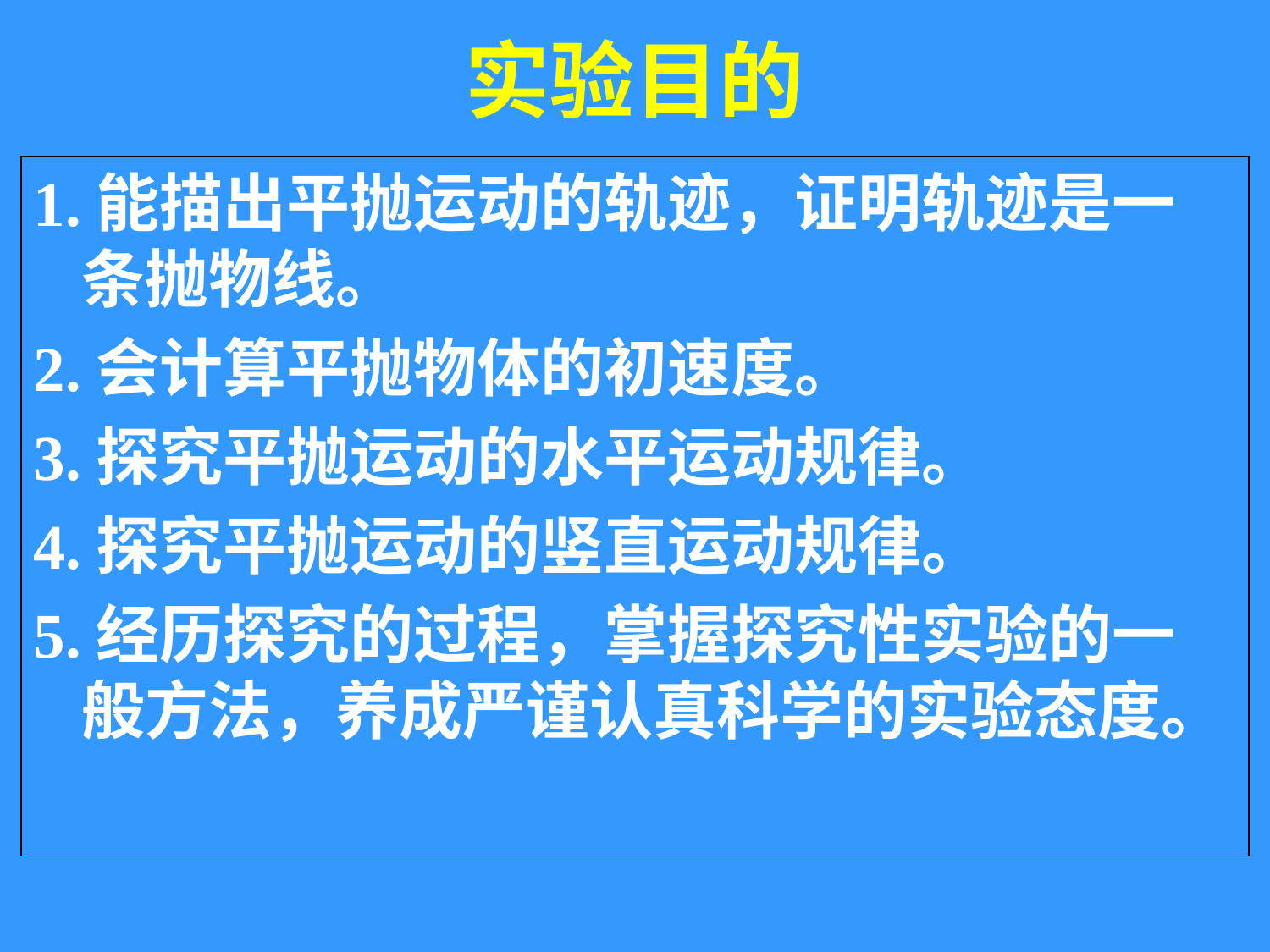

实验目的
1.能描出平抛运动的轨迹，证明轨迹是一条抛物线。
2.会计算平抛物体的初速度。
3.探究平抛运动的水平运动规律。
4.探究平抛运动的竖直运动规律。
5.经历探究的过程，掌握探究性实验的一般方法，养成严谨认真科学的实验态度。